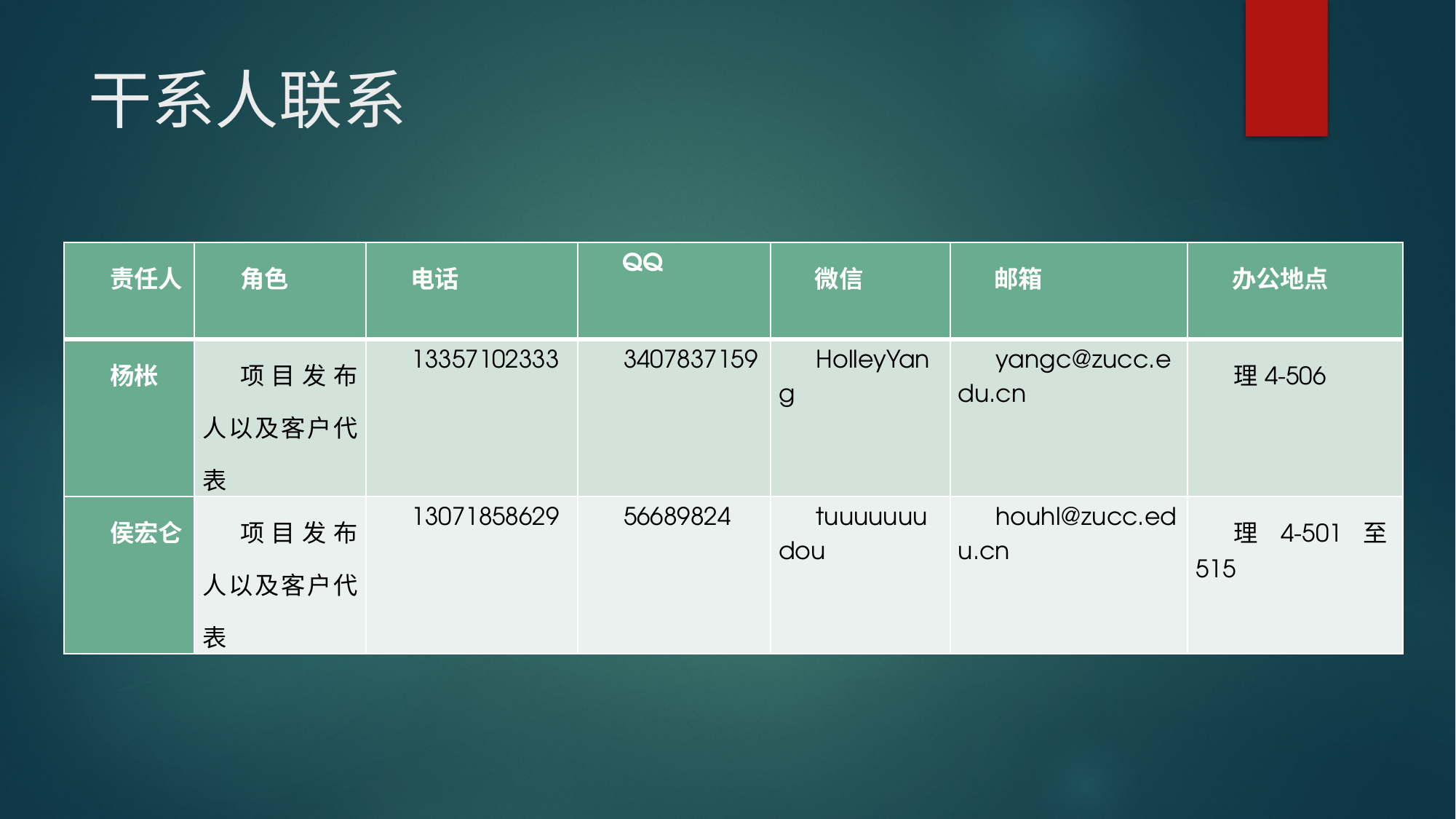

# 干系人联系
| 责任人 | 角色 | 电话 | QQ | 微信 | 邮箱 | 办公地点 |
| --- | --- | --- | --- | --- | --- | --- |
| 杨枨 | 项目发布人以及客户代表 | 13357102333 | 3407837159 | HolleyYang | yangc@zucc.edu.cn | 理4-506 |
| 侯宏仑 | 项目发布人以及客户代表 | 13071858629 | 56689824 | tuuuuuuudou | houhl@zucc.edu.cn | 理4-501至515 |